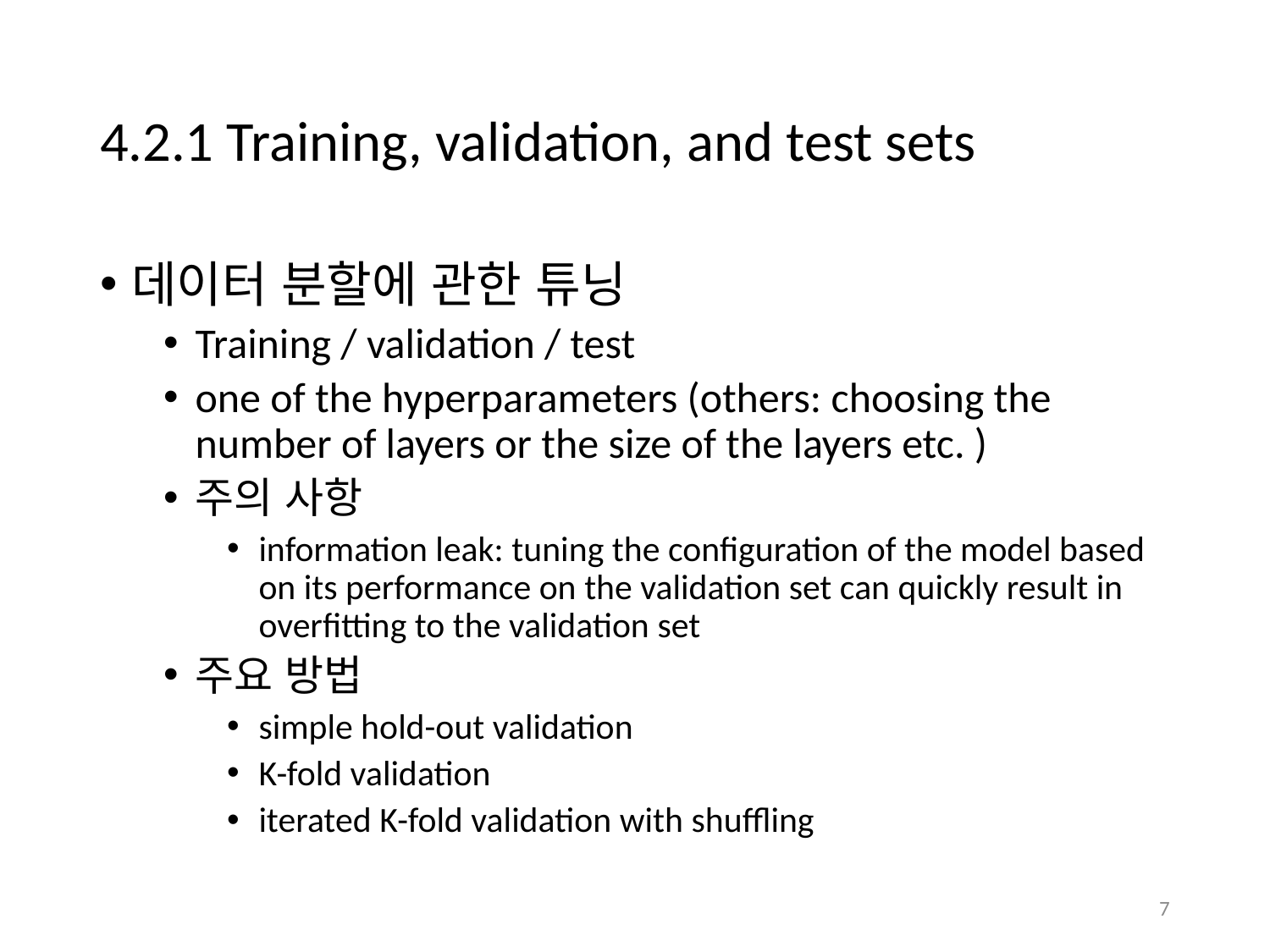

# 4.2.1 Training, validation, and test sets
데이터 분할에 관한 튜닝
Training / validation / test
one of the hyperparameters (others: choosing the number of layers or the size of the layers etc. )
주의 사항
information leak: tuning the configuration of the model based on its performance on the validation set can quickly result in overfitting to the validation set
주요 방법
simple hold-out validation
K-fold validation
iterated K-fold validation with shuffling

7